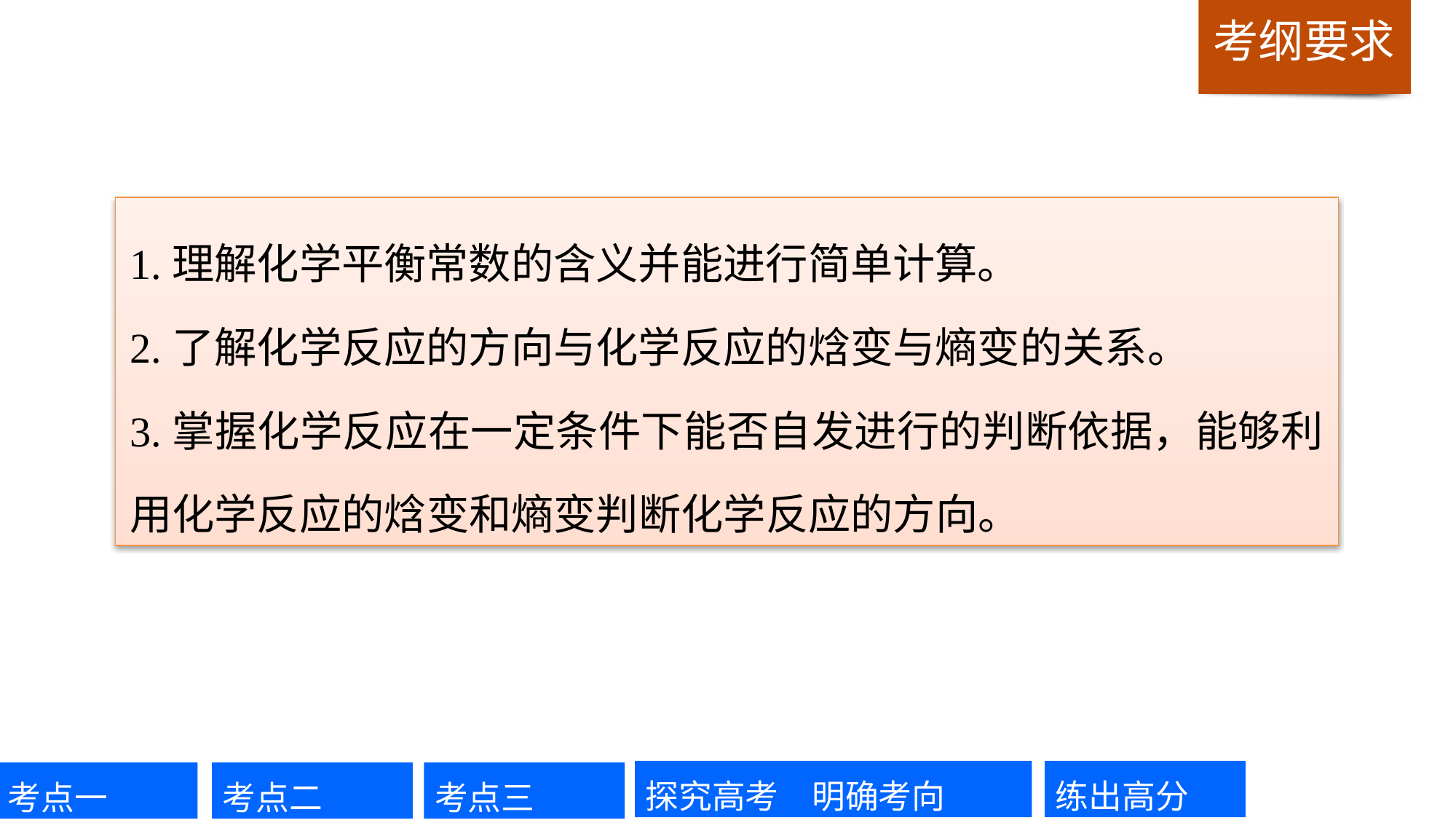

1.理解化学平衡常数的含义并能进行简单计算。
2.了解化学反应的方向与化学反应的焓变与熵变的关系。
3.掌握化学反应在一定条件下能否自发进行的判断依据，能够利用化学反应的焓变和熵变判断化学反应的方向。
探究高考　明确考向
练出高分
考点一
考点二
考点三